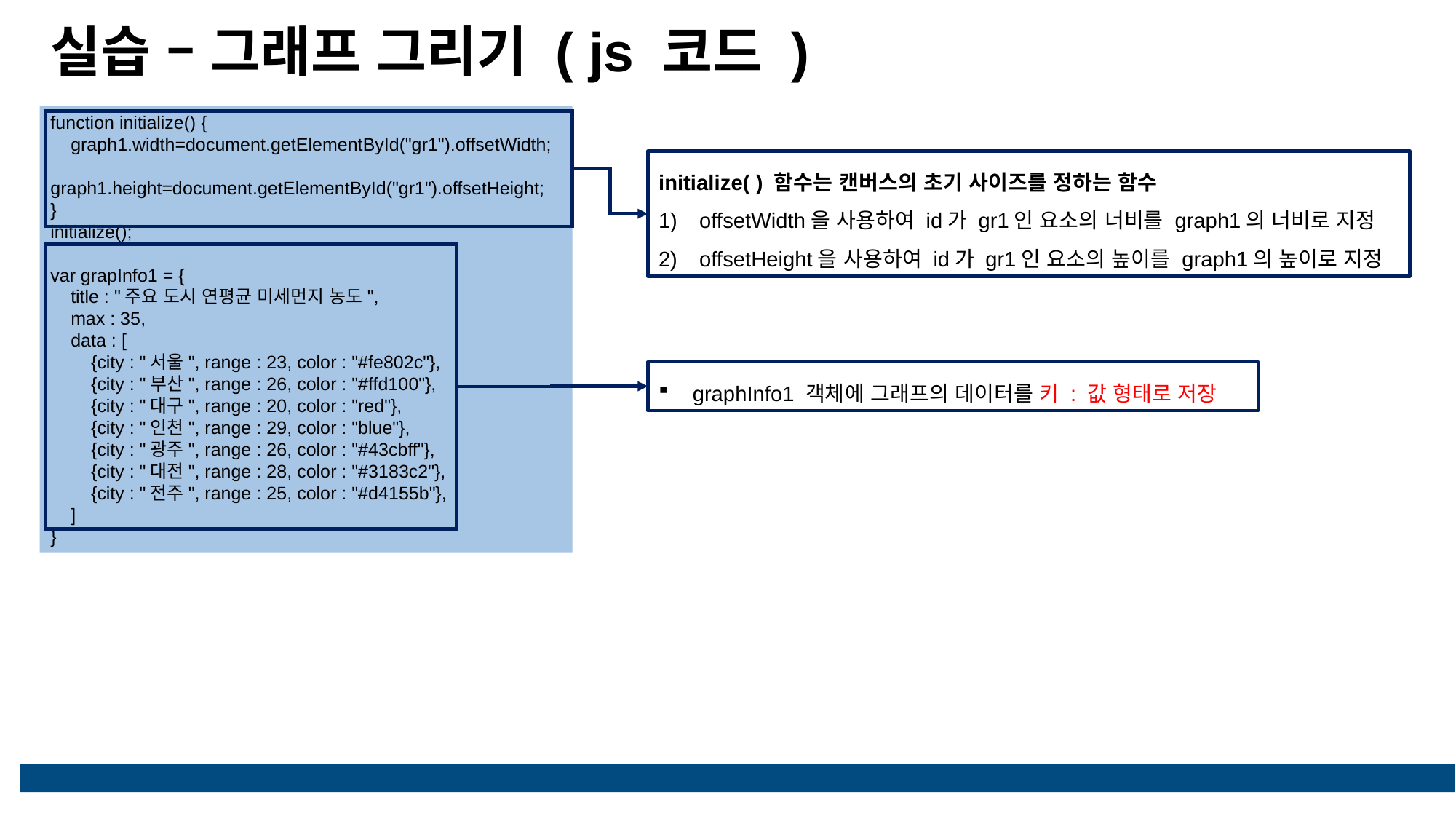

실습 – 그래프 그리기 ( js 코드 )
function initialize() {
    graph1.width=document.getElementById("gr1").offsetWidth;
    graph1.height=document.getElementById("gr1").offsetHeight;
}
initialize();
var grapInfo1 = {
    title : "주요 도시 연평균 미세먼지 농도",
    max : 35,
    data : [
        {city : "서울", range : 23, color : "#fe802c"},
        {city : "부산", range : 26, color : "#ffd100"},
        {city : "대구", range : 20, color : "red"},
        {city : "인천", range : 29, color : "blue"},
        {city : "광주", range : 26, color : "#43cbff"},
        {city : "대전", range : 28, color : "#3183c2"},
        {city : "전주", range : 25, color : "#d4155b"},
    ]
}

initialize( ) 함수는 캔버스의 초기 사이즈를 정하는 함수
offsetWidth을 사용하여 id가 gr1인 요소의 너비를 graph1의 너비로 지정
offsetHeight을 사용하여 id가 gr1인 요소의 높이를 graph1의 높이로 지정

graphInfo1 객체에 그래프의 데이터를 키 : 값 형태로 저장